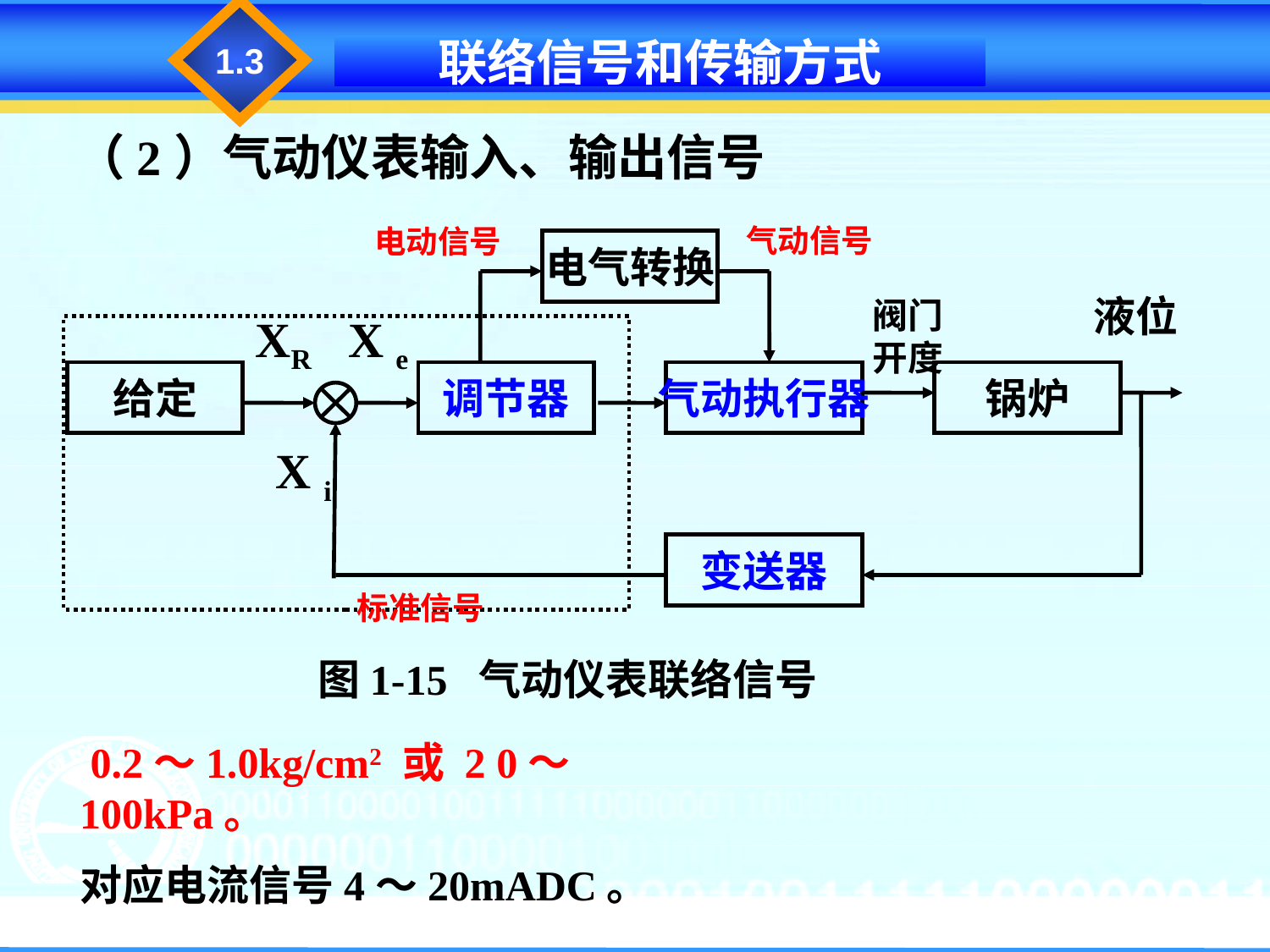

1.3
联络信号和传输方式
（2）气动仪表输入、输出信号
气动信号
电动信号
电气转换

液位
XR
X e

给定
调节器
气动执行器
锅炉

X i
变送器

标准信号

阀门开度
图1-15  气动仪表联络信号
 0.2～1.0kg/cm2 或 2 0～100kPa。
对应电流信号4～20mADC。